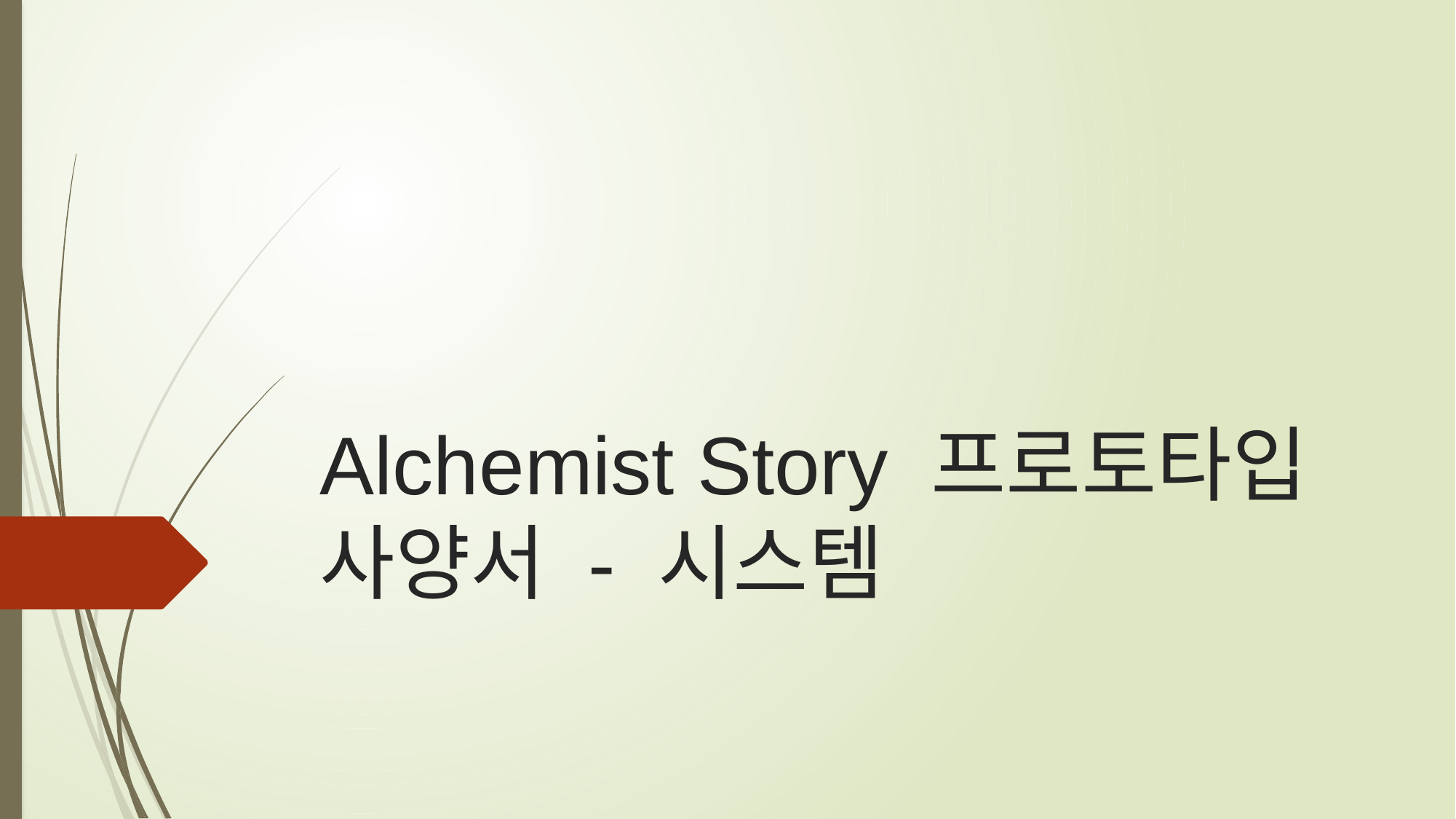

# Alchemist Story 프로토타입 사양서 - 시스템